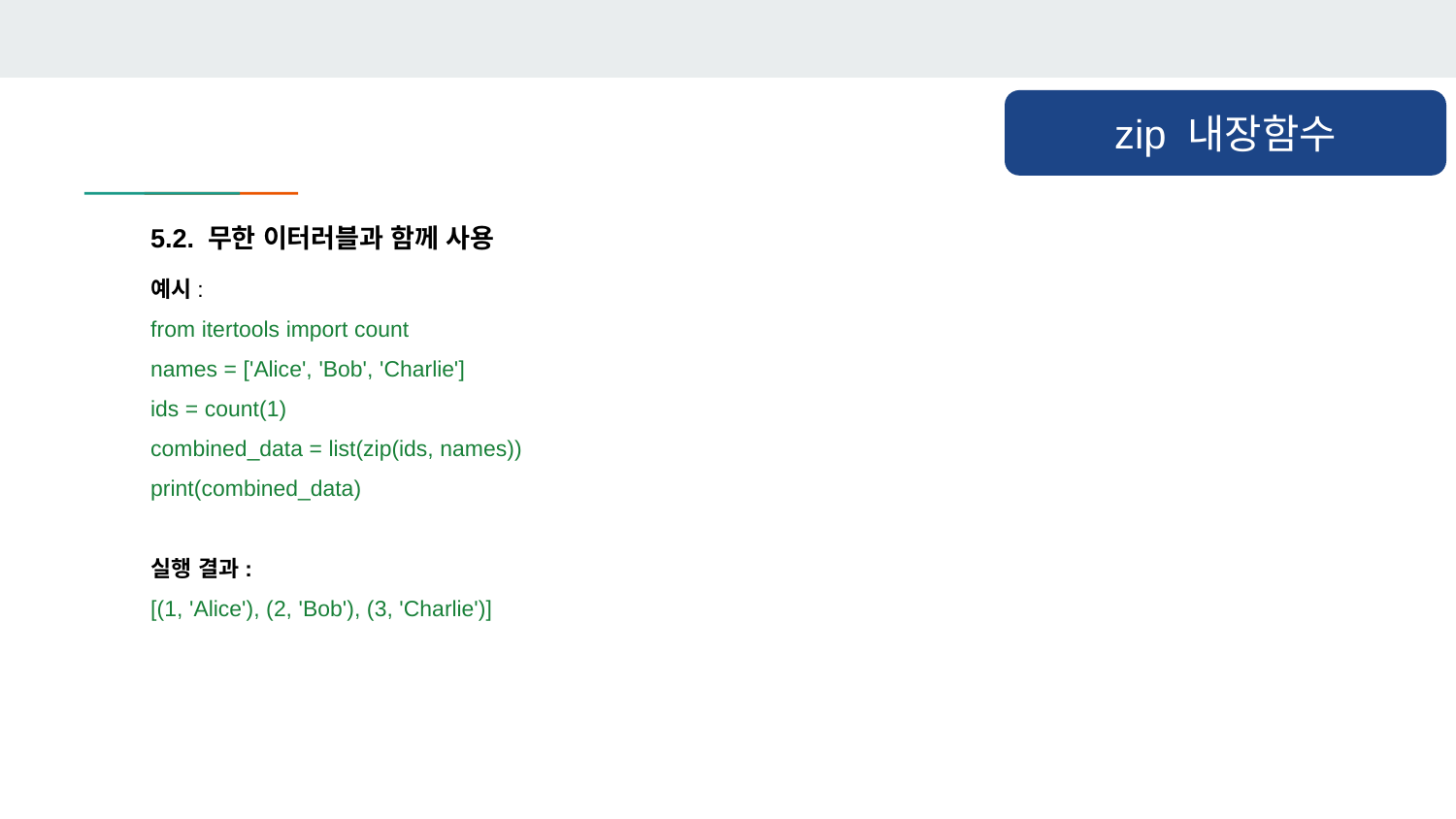

zip 내장함수
5.2. 무한 이터러블과 함께 사용
예시:
from itertools import count
names = ['Alice', 'Bob', 'Charlie']
ids = count(1)
combined_data = list(zip(ids, names))
print(combined_data)

실행 결과:
[(1, 'Alice'), (2, 'Bob'), (3, 'Charlie')]